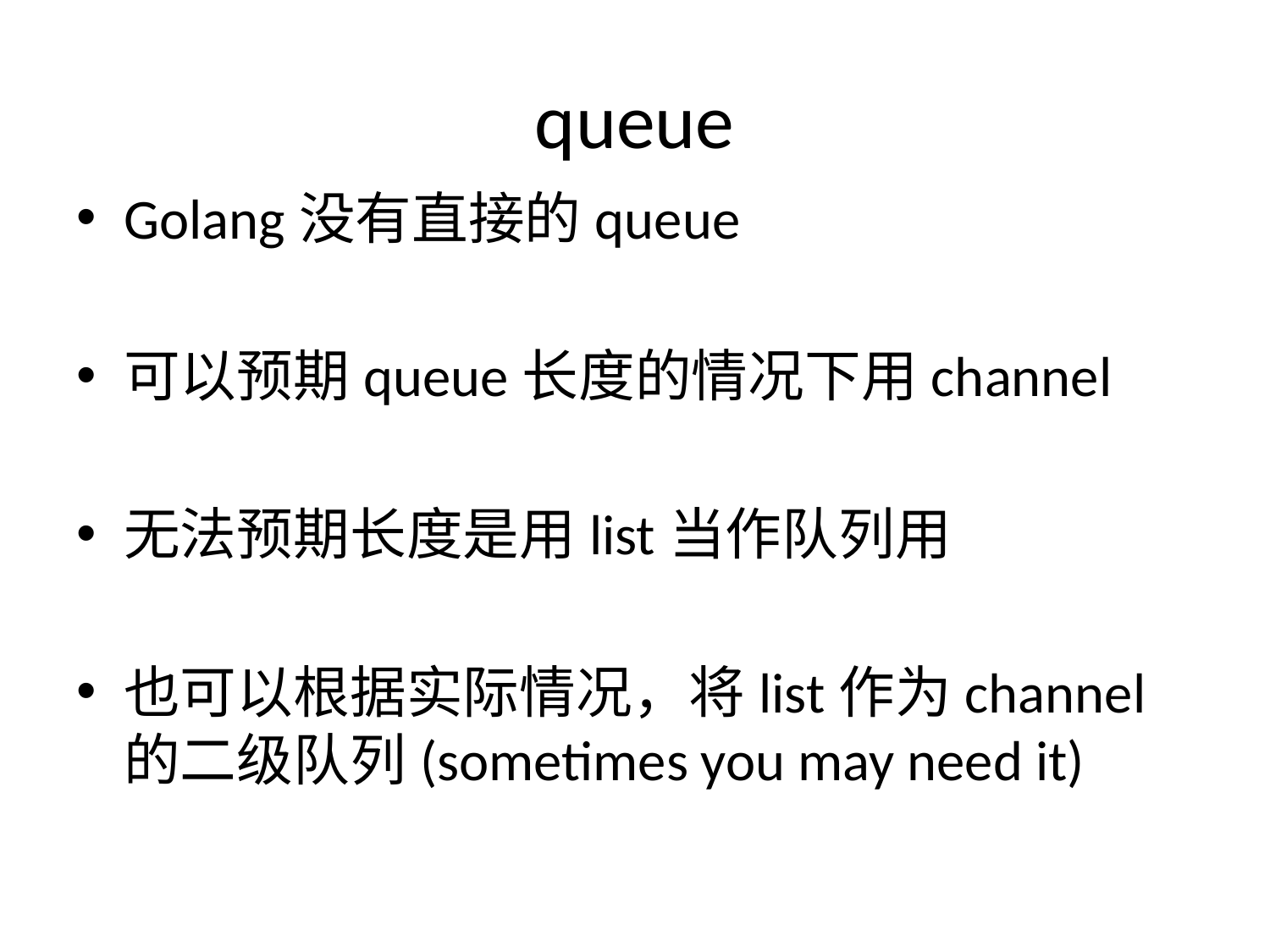

# queue
Golang没有直接的queue

可以预期queue长度的情况下用channel

无法预期长度是用list当作队列用

也可以根据实际情况，将list作为channel的二级队列(sometimes you may need it)